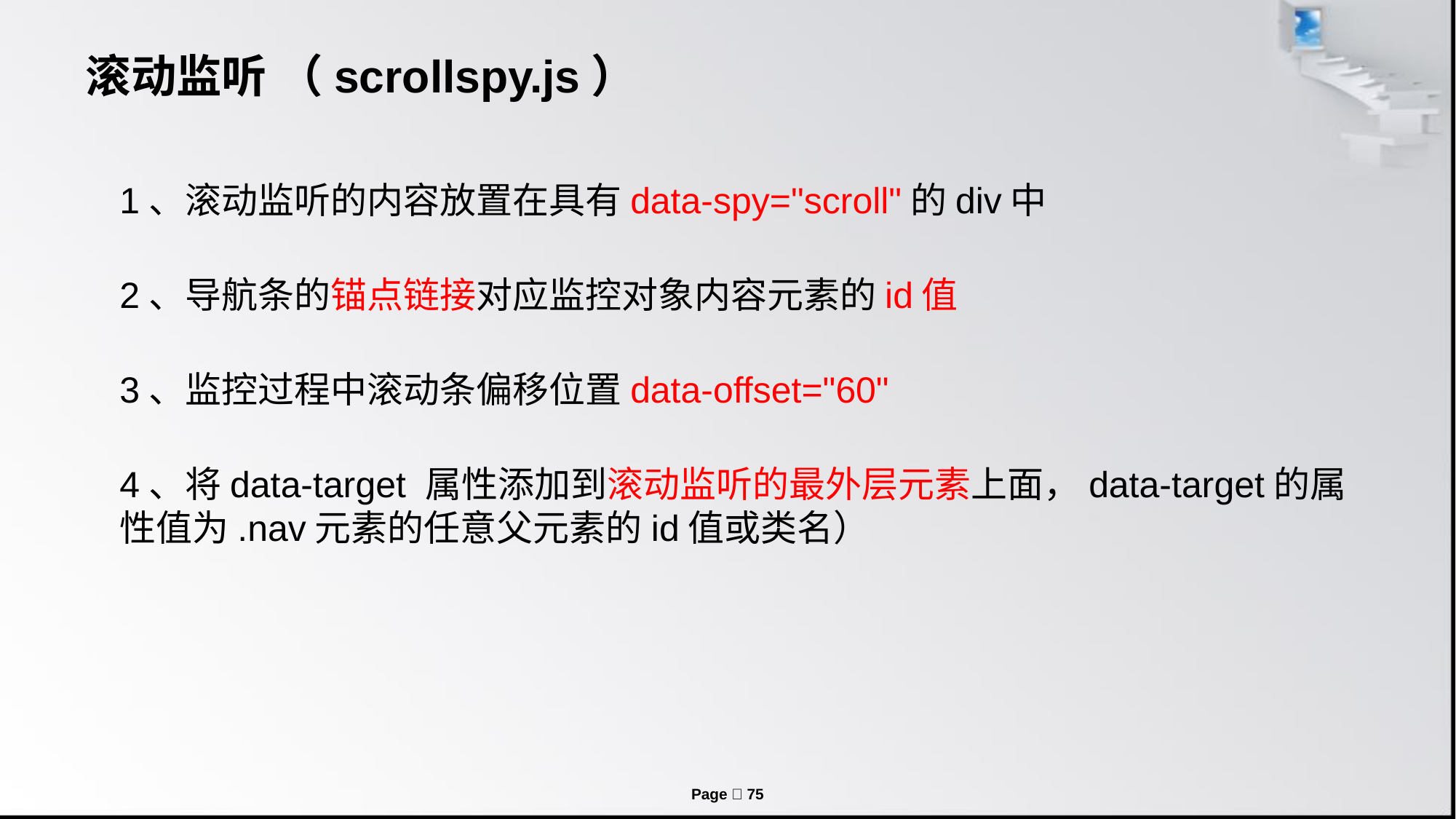

# 滚动监听 （scrollspy.js）
1、滚动监听的内容放置在具有data-spy="scroll"的div中

2、导航条的锚点链接对应监控对象内容元素的id值

3、监控过程中滚动条偏移位置data-offset="60"

4、将data-target 属性添加到滚动监听的最外层元素上面，data-target的属性值为.nav元素的任意父元素的id值或类名）